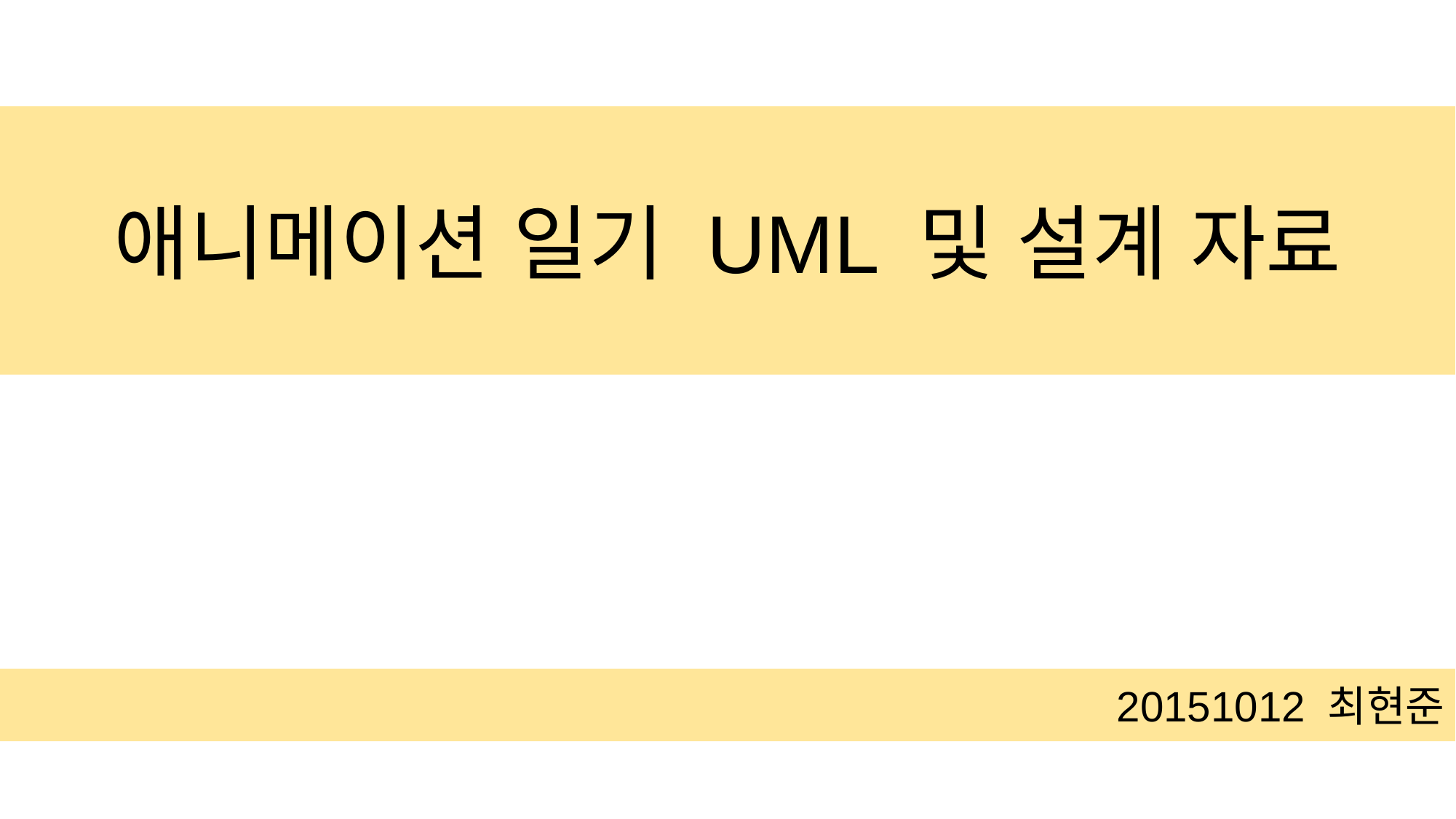

애니메이션 일기 UML 및 설계 자료
20151012 최현준